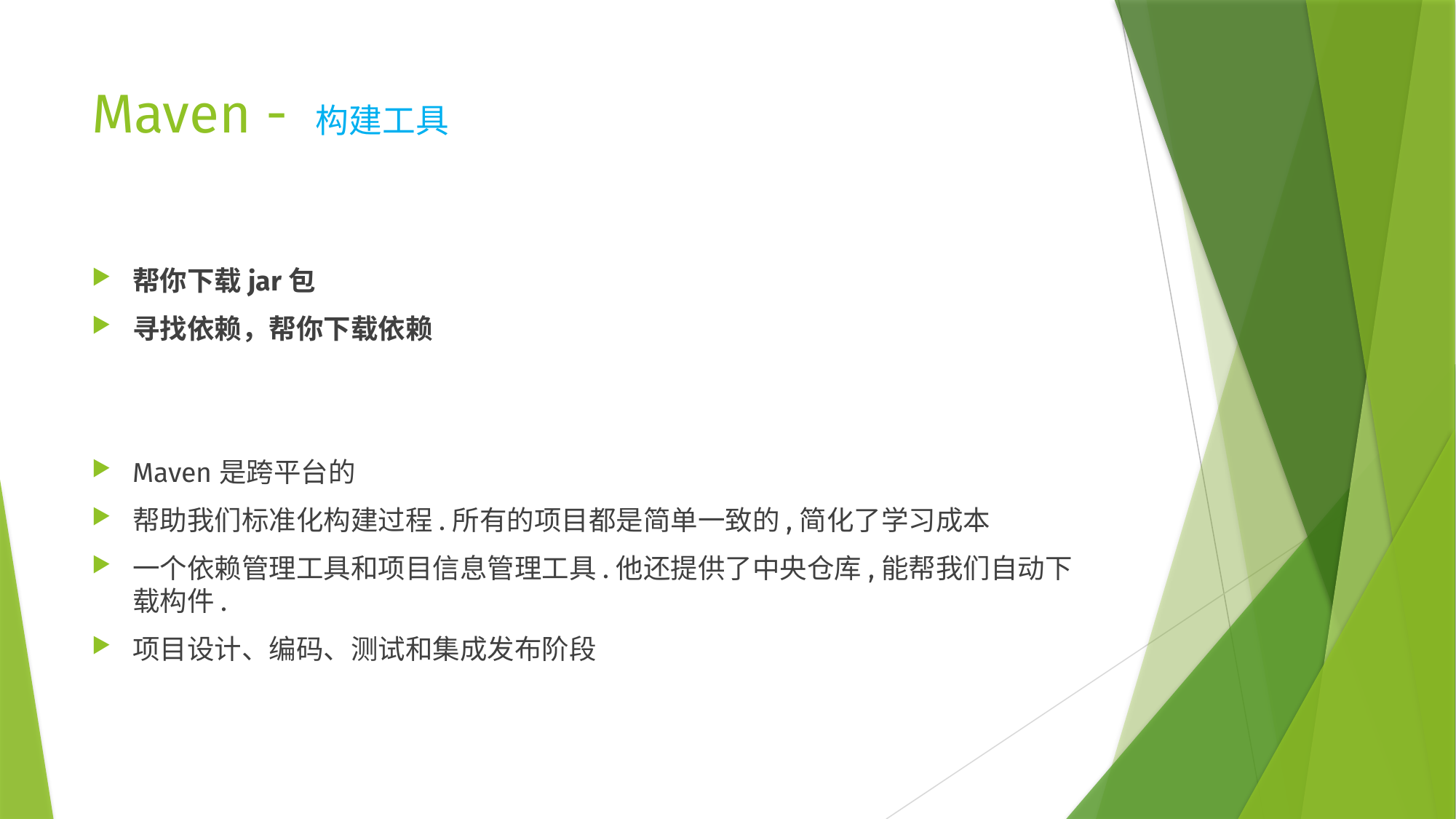

# Maven - 构建工具
帮你下载jar包
寻找依赖，帮你下载依赖

Maven是跨平台的
帮助我们标准化构建过程.所有的项目都是简单一致的,简化了学习成本
一个依赖管理工具和项目信息管理工具.他还提供了中央仓库,能帮我们自动下载构件.
项目设计、编码、测试和集成发布阶段